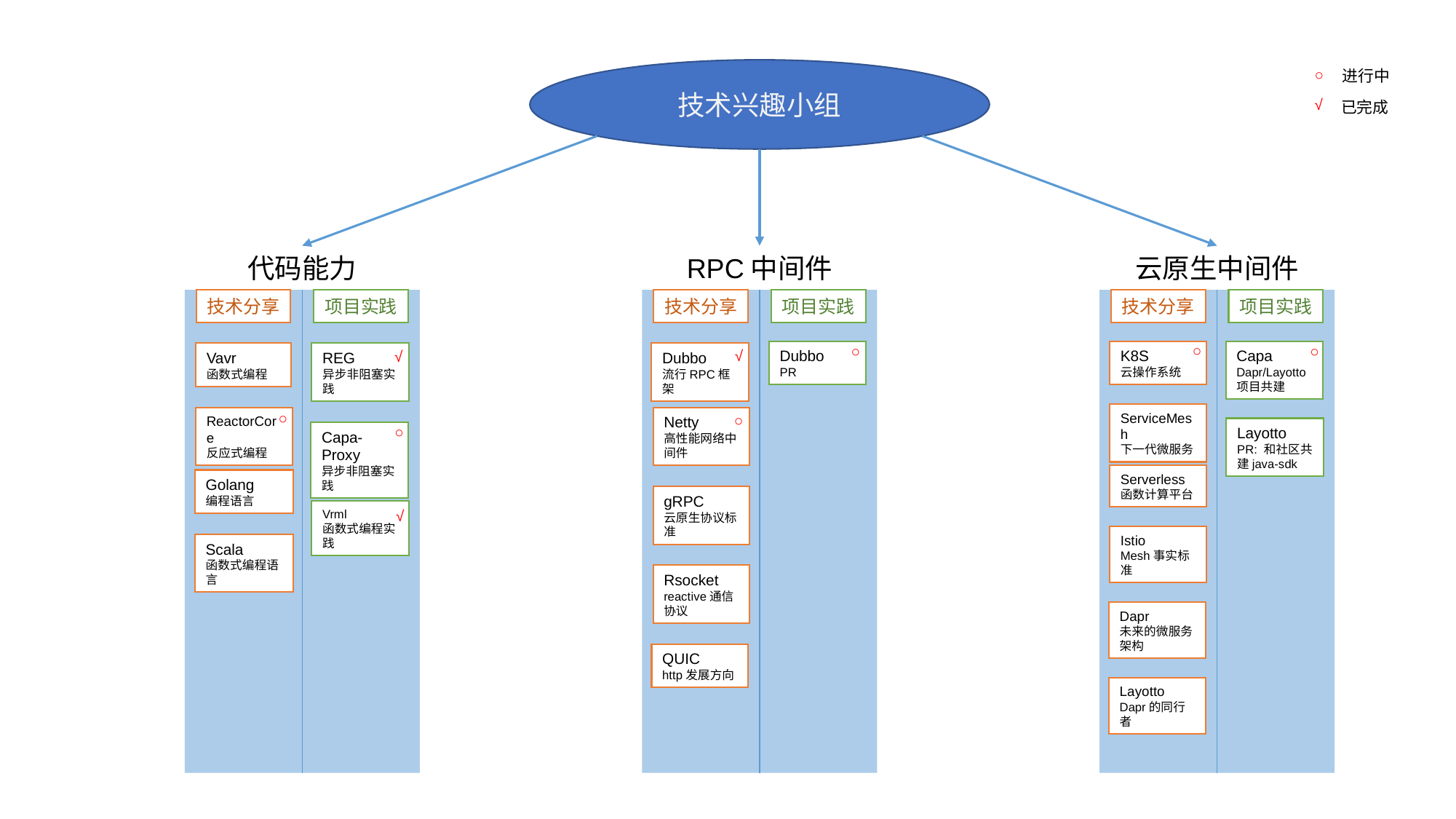

技术兴趣小组
○
进行中
√
已完成
代码能力
RPC中间件
云原生中间件
项目实践

技术分享
项目实践

技术分享
项目实践

技术分享
○
○
○
√
Dubbo
PR
K8S
云操作系统
Capa
Dapr/Layotto项目共建
√
Vavr
函数式编程
REG
异步非阻塞实践
Dubbo
流行RPC框架
○
ServiceMesh
下一代微服务
○
ReactorCore
反应式编程
Netty
高性能网络中间件
○
Layotto
PR: 和社区共建java-sdk
Capa-Proxy
异步非阻塞实践
Serverless
函数计算平台
Golang
编程语言
gRPC
云原生协议标准
√
Vrml
函数式编程实践
Istio
Mesh事实标准
Scala
函数式编程语言
Rsocket
reactive通信协议
Dapr
未来的微服务架构
QUIC
http发展方向
Layotto
Dapr的同行者